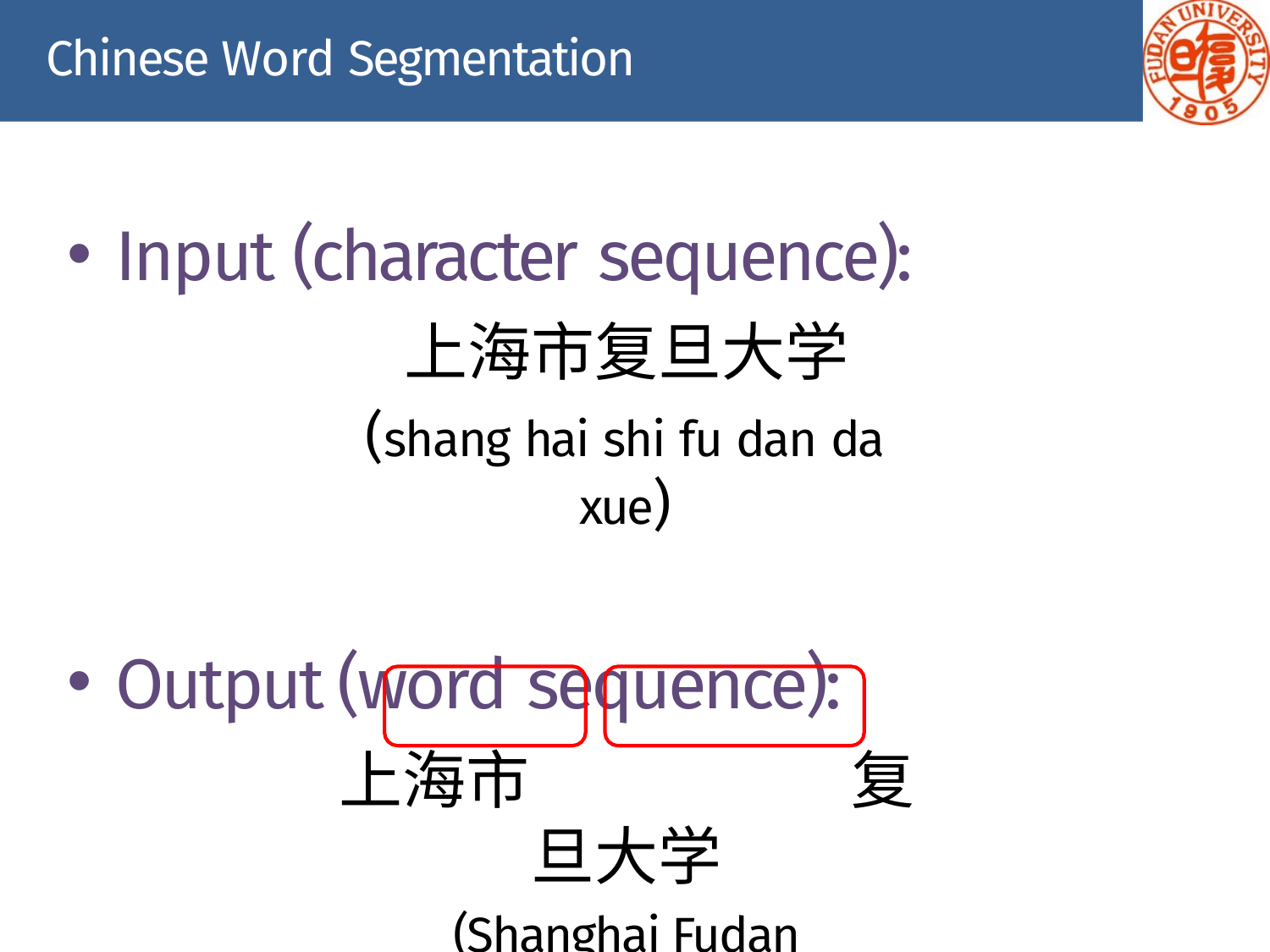

Chinese Word Segmentation

Input (character sequence):
上海市复旦大学
(shang hai shi fu dan da xue)

Output (word sequence):
上海市	复旦大学
(Shanghai Fudan University)